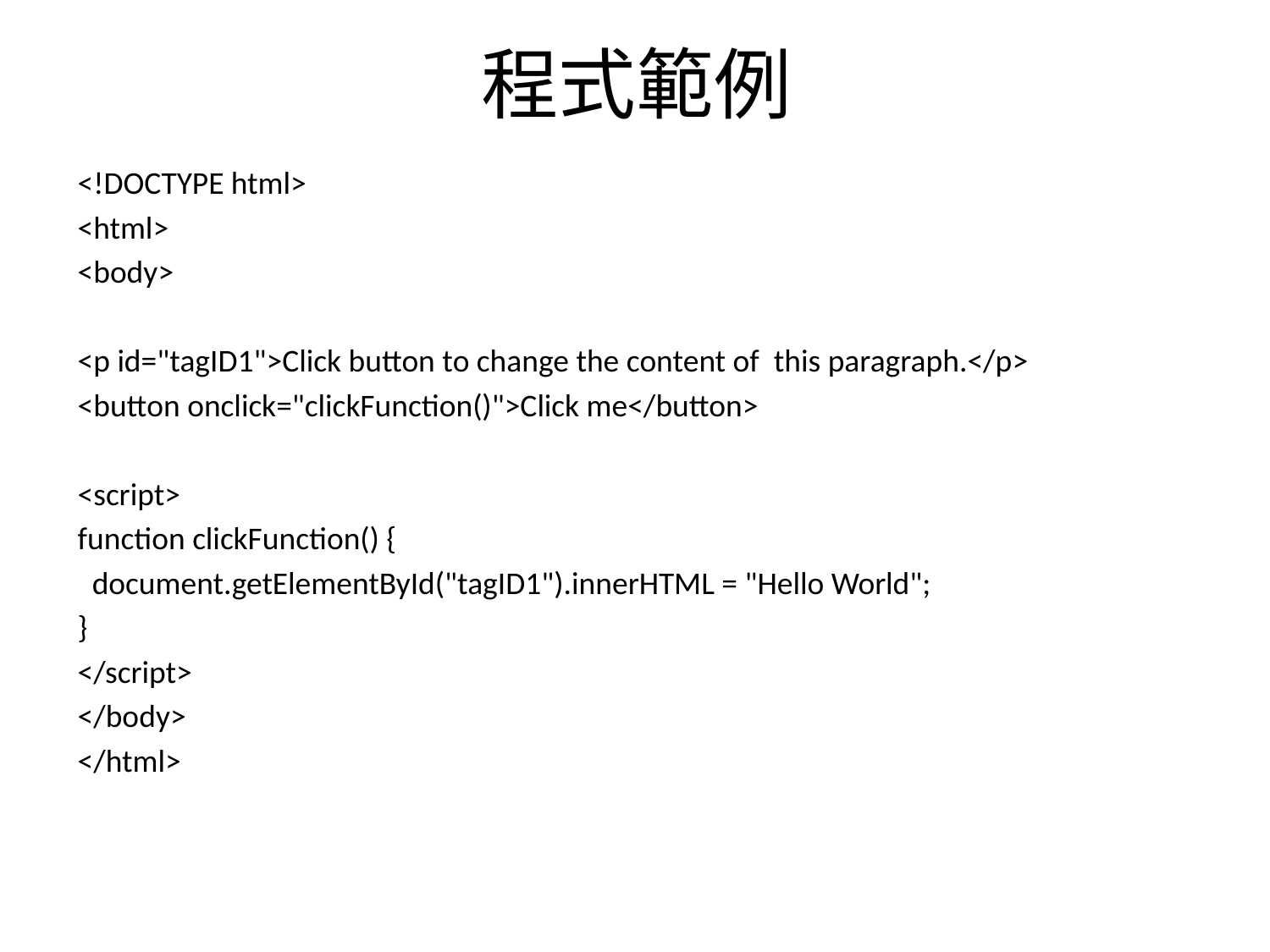

# 程式範例
<!DOCTYPE html>
<html>
<body>

<p id="tagID1">Click button to change the content of  this paragraph.</p>
<button onclick="clickFunction()">Click me</button>

<script>
function clickFunction() {
  document.getElementById("tagID1").innerHTML = "Hello World";
}
</script>
</body>
</html>